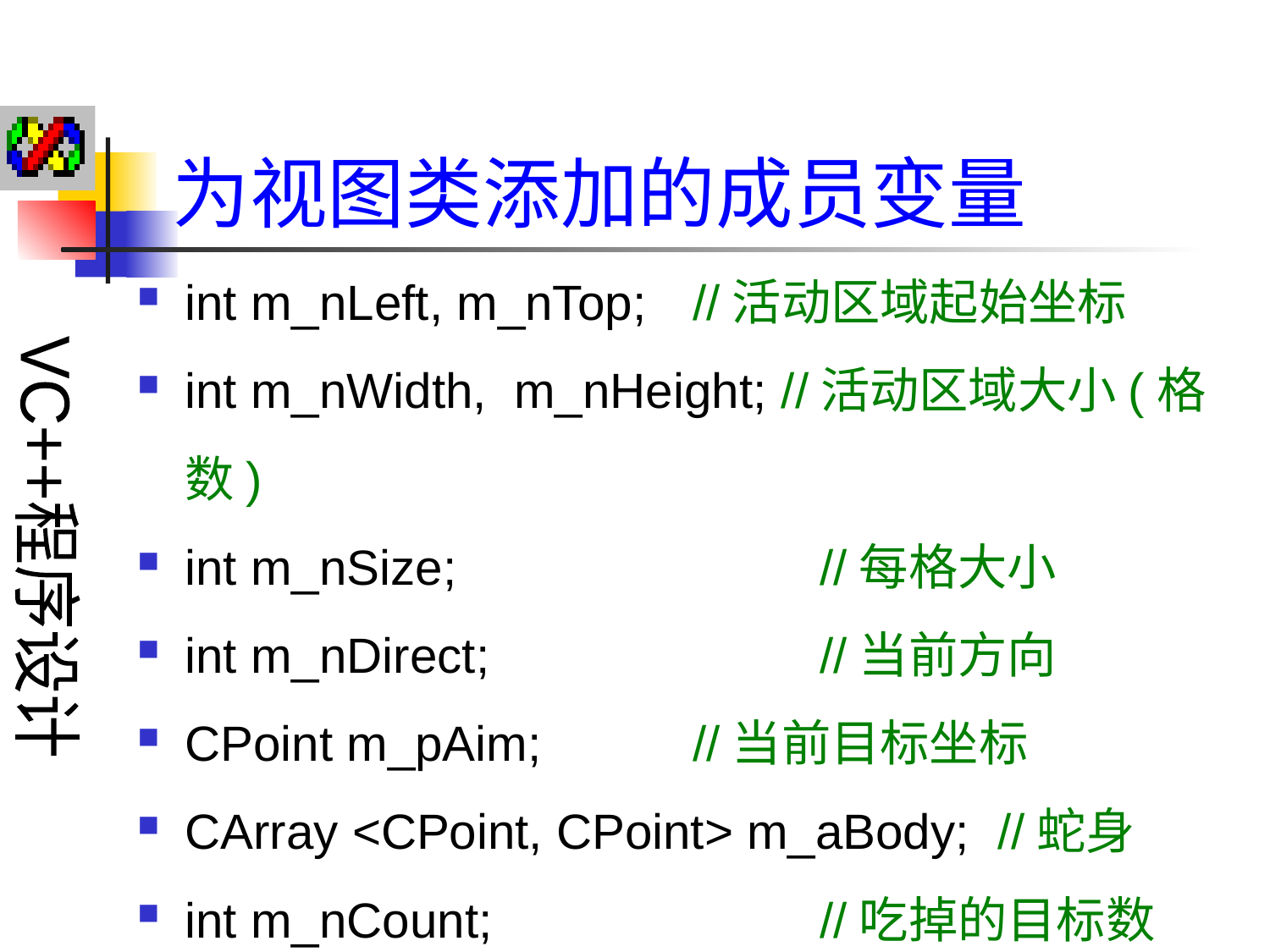

为视图类添加的成员变量
int m_nLeft, m_nTop;	//活动区域起始坐标
int m_nWidth,  m_nHeight; //活动区域大小(格数)
int m_nSize;			//每格大小
int m_nDirect;			//当前方向
CPoint m_pAim;		//当前目标坐标
CArray <CPoint, CPoint> m_aBody;  //蛇身
int m_nCount;			//吃掉的目标数
int m_nTime, m_nTime1;	//用时